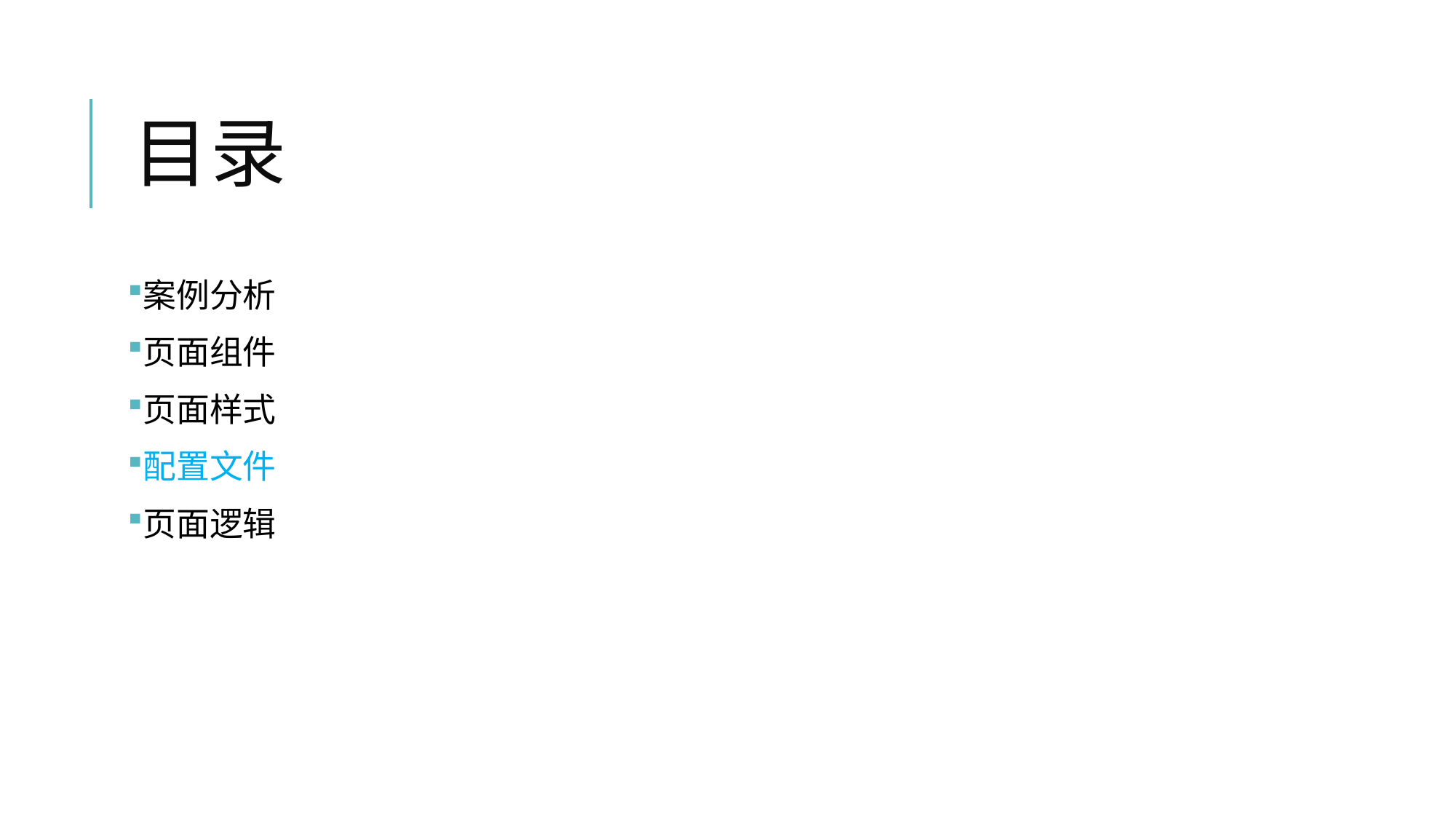

# 目录
案例分析
页面组件
页面样式
配置文件
页面逻辑